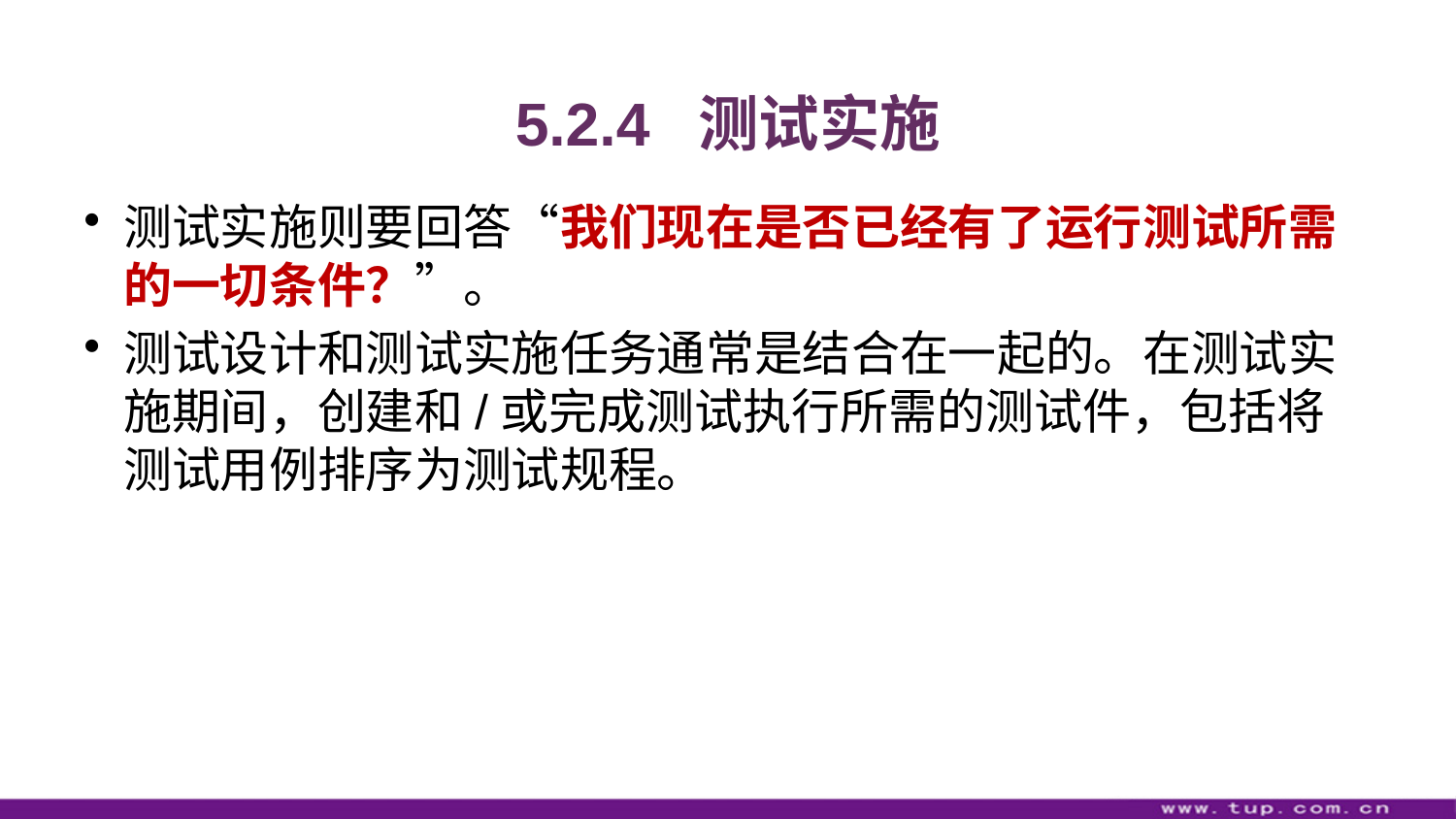

# 5.2.4  测试实施
测试实施则要回答“我们现在是否已经有了运行测试所需的一切条件？”。
测试设计和测试实施任务通常是结合在一起的。在测试实施期间，创建和/或完成测试执行所需的测试件，包括将测试用例排序为测试规程。